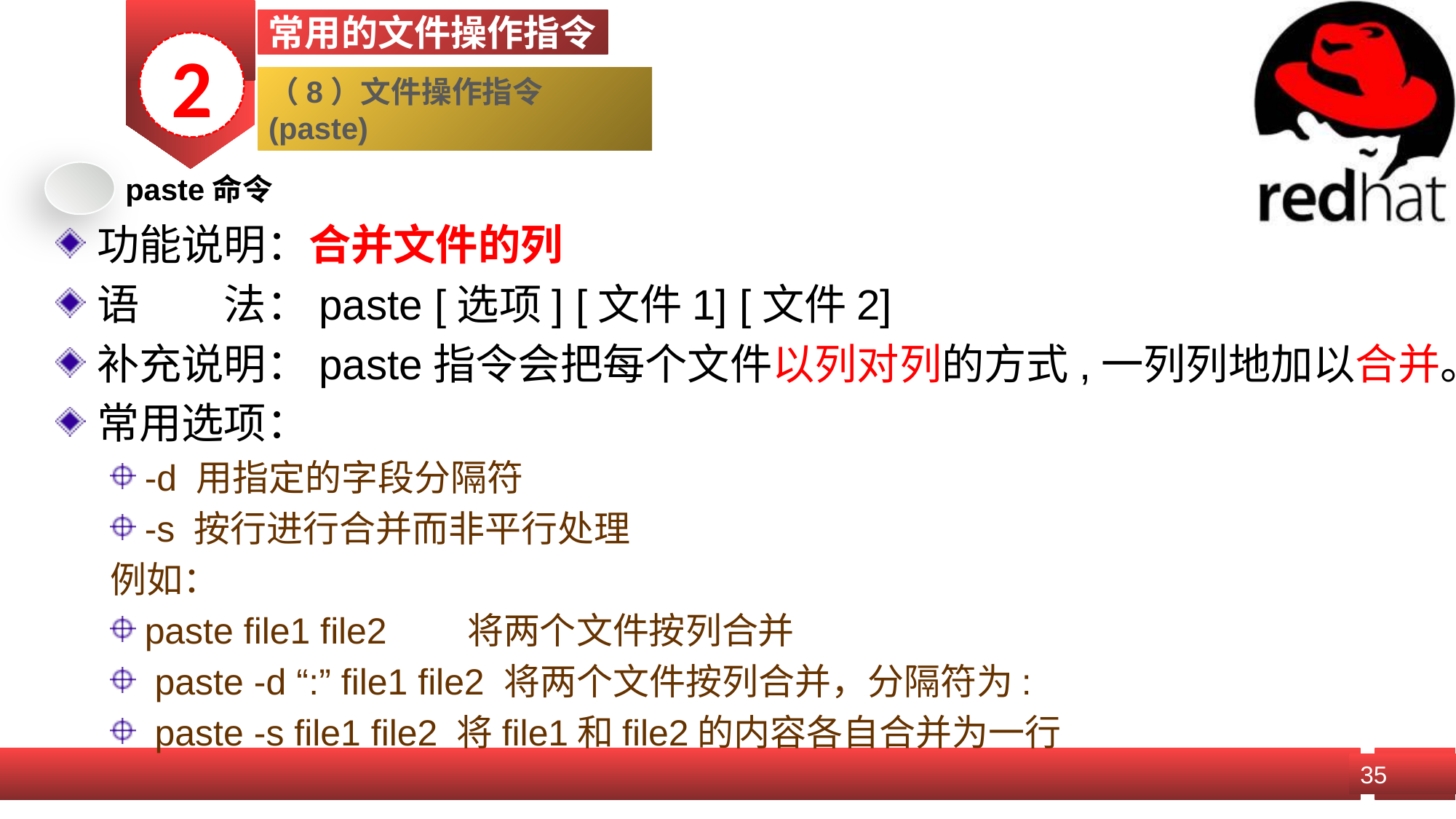

常用的文件操作指令
2
（8）文件操作指令(paste)

paste命令
功能说明：合并文件的列
语　　法：paste [选项] [文件1] [文件2]
补充说明：paste指令会把每个文件以列对列的方式,一列列地加以合并。
常用选项：
-d 用指定的字段分隔符
-s 按行进行合并而非平行处理
例如：
paste file1 file2       将两个文件按列合并
 paste -d “:” file1 file2 将两个文件按列合并，分隔符为:
 paste -s file1 file2 将file1和file2的内容各自合并为一行